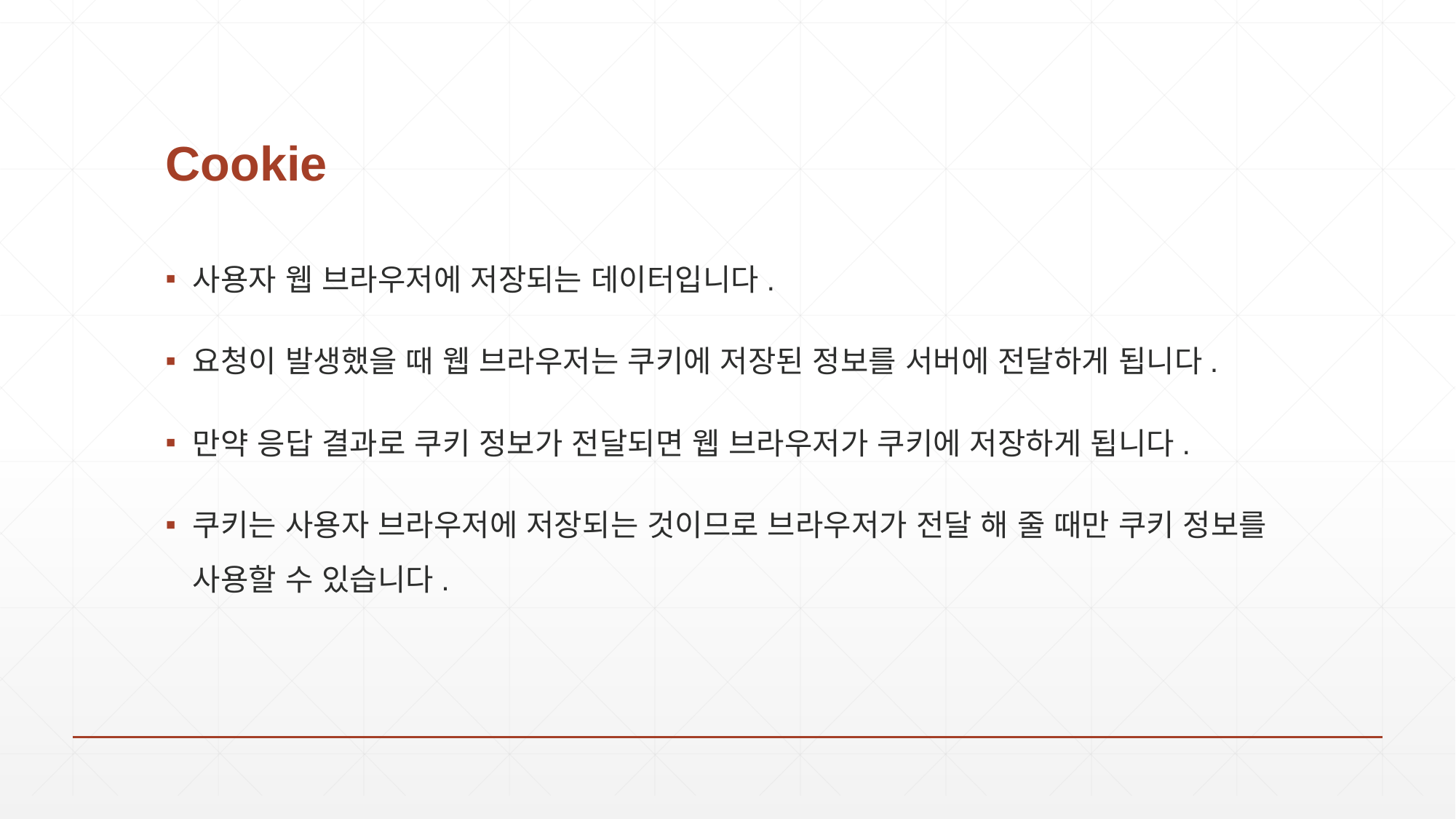

# Cookie
사용자 웹 브라우저에 저장되는 데이터입니다.
요청이 발생했을 때 웹 브라우저는 쿠키에 저장된 정보를 서버에 전달하게 됩니다.
만약 응답 결과로 쿠키 정보가 전달되면 웹 브라우저가 쿠키에 저장하게 됩니다.
쿠키는 사용자 브라우저에 저장되는 것이므로 브라우저가 전달 해 줄 때만 쿠키 정보를 사용할 수 있습니다.